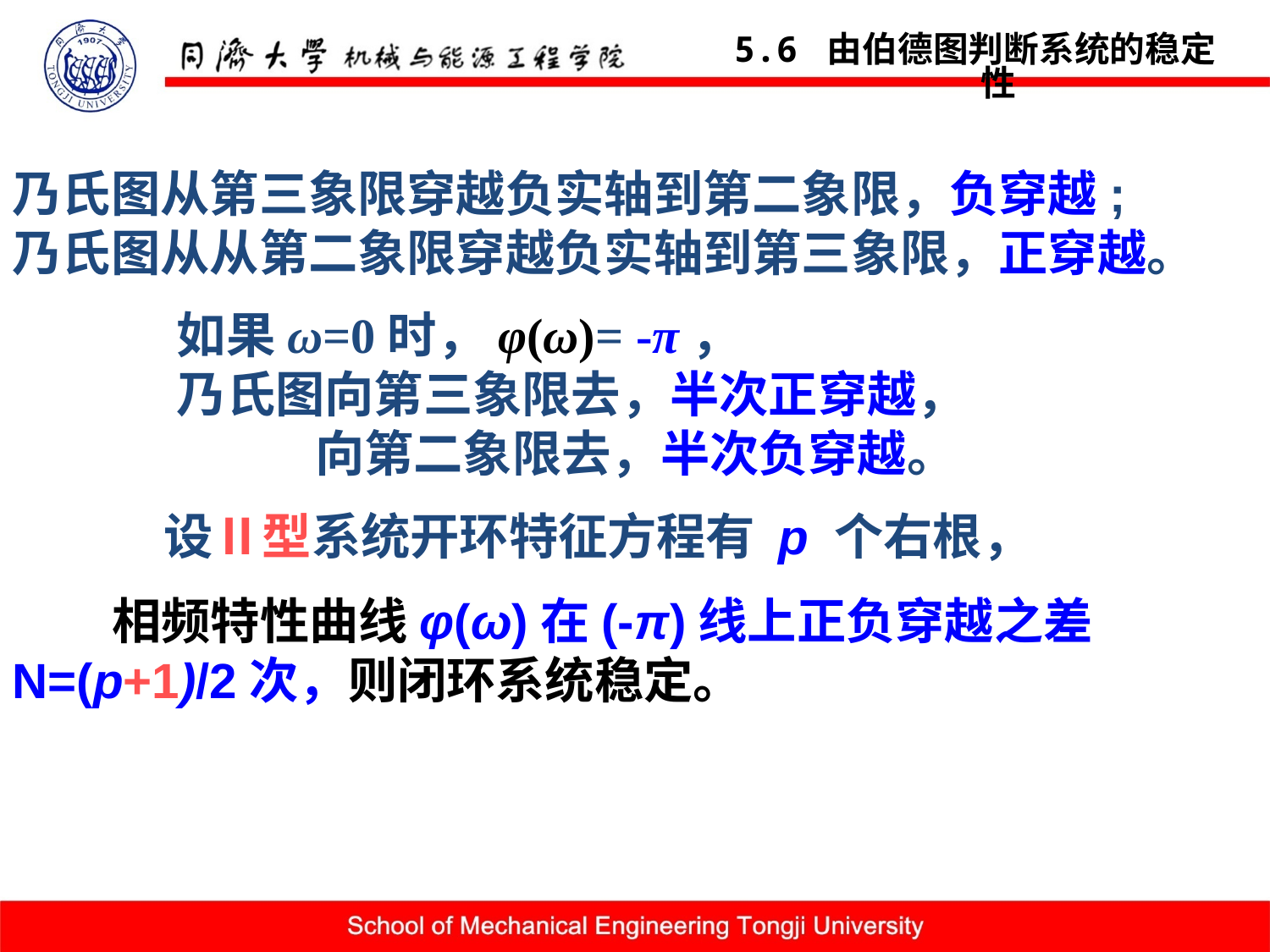

5.6 由伯德图判断系统的稳定性
乃氏图从第三象限穿越负实轴到第二象限，负穿越;
乃氏图从从第二象限穿越负实轴到第三象限，正穿越。
如果ω=0时，φ(ω)= -π，
乃氏图向第三象限去，半次正穿越，
	 向第二象限去，半次负穿越。
设Ⅱ型系统开环特征方程有 p 个右根，
相频特性曲线φ(ω)在(-π)线上正负穿越之差N=(p+1)/2次，则闭环系统稳定。